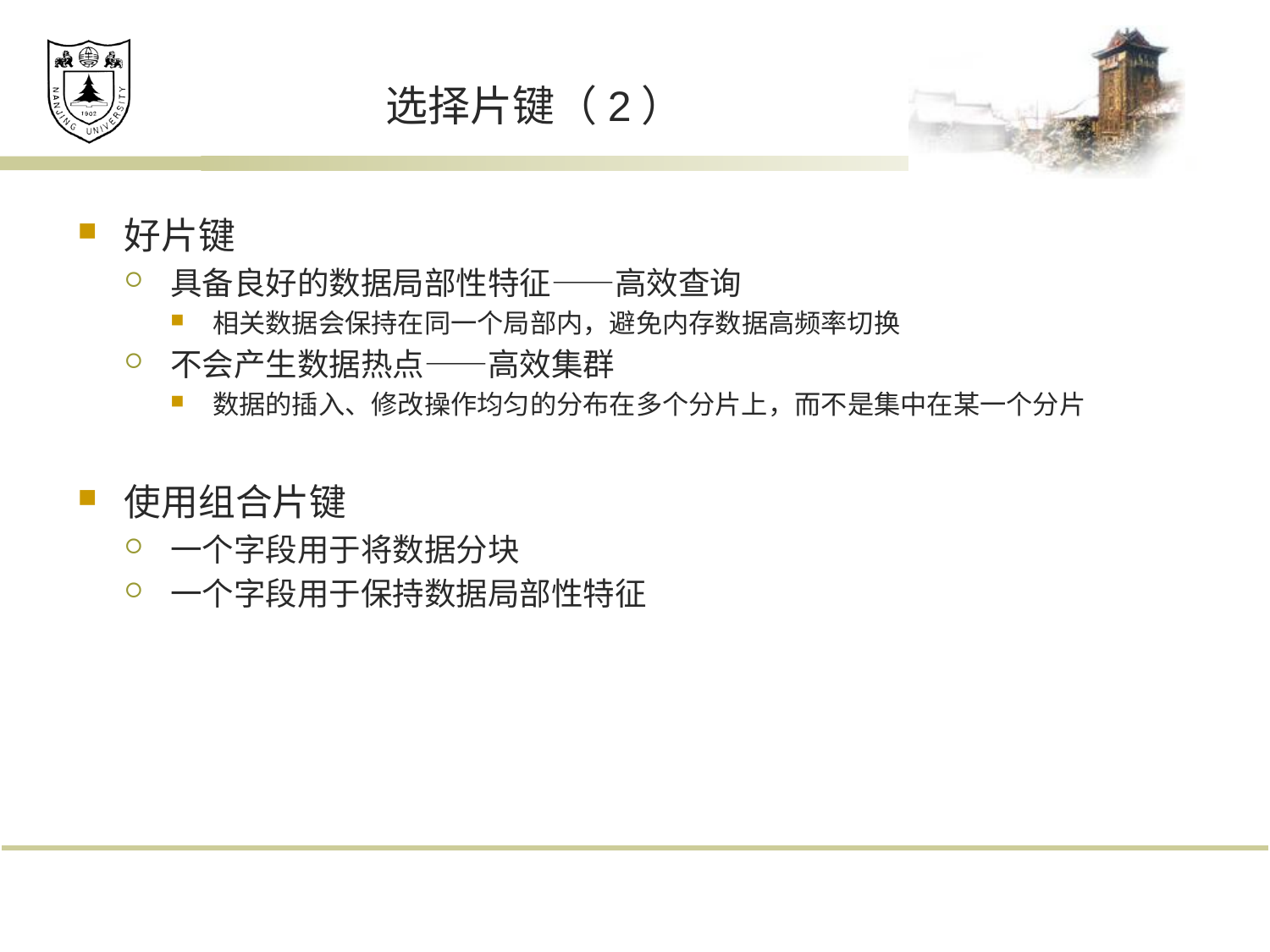

# 选择片键（2）
好片键
具备良好的数据局部性特征——高效查询
相关数据会保持在同一个局部内，避免内存数据高频率切换
不会产生数据热点——高效集群
数据的插入、修改操作均匀的分布在多个分片上，而不是集中在某一个分片

使用组合片键
一个字段用于将数据分块
一个字段用于保持数据局部性特征